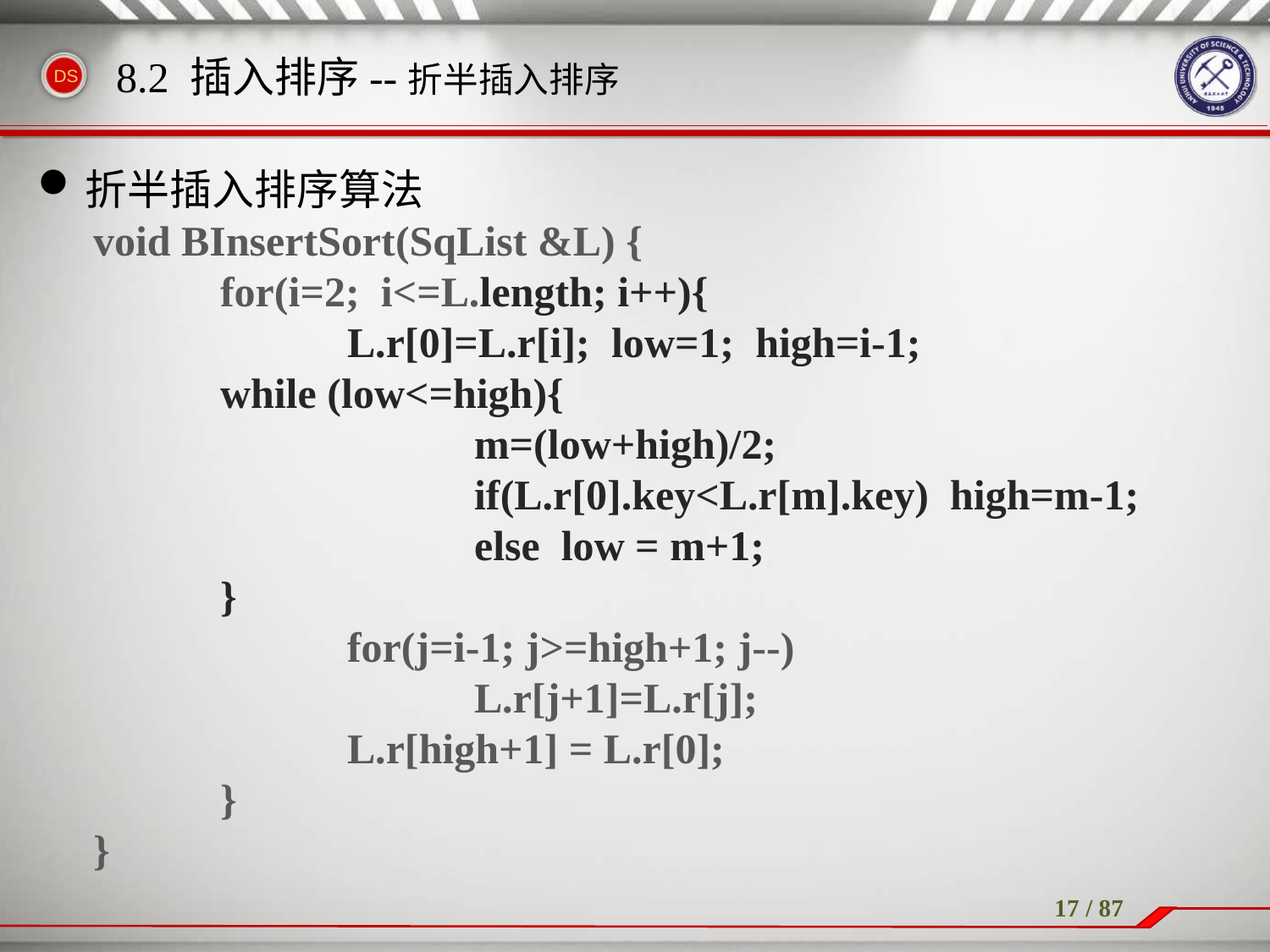

8.2 插入排序--折半插入排序
折半插入排序算法
void BInsertSort(SqList &L) {
	for(i=2;  i<=L.length; i++){
		L.r[0]=L.r[i];  low=1;  high=i-1;
       	while (low<=high){
			m=(low+high)/2;
            		if(L.r[0].key<L.r[m].key)  high=m-1;
		            else  low = m+1;
           	}
		for(j=i-1; j>=high+1; j--)
			L.r[j+1]=L.r[j];
		L.r[high+1] = L.r[0];
	}
}